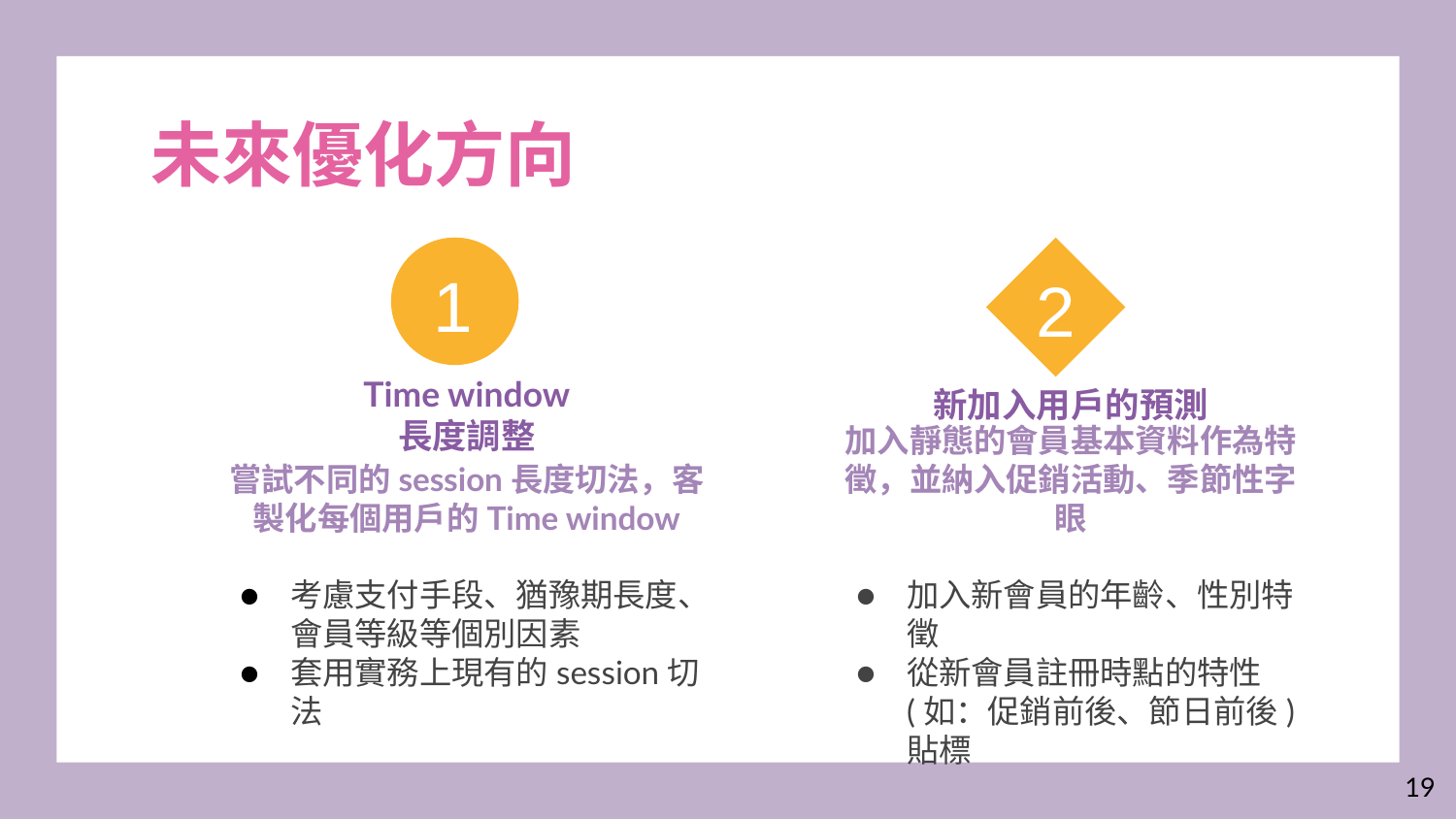

# 未來優化方向

1
2
新加入用戶的預測
Time window
長度調整
嘗試不同的session長度切法，客製化每個用戶的Time window

考慮支付手段、猶豫期長度、會員等級等個別因素
套用實務上現有的session切法
加入靜態的會員基本資料作為特徵，並納入促銷活動、季節性字眼

加入新會員的年齡、性別特徵
從新會員註冊時點的特性(如：促銷前後、節日前後)貼標

19